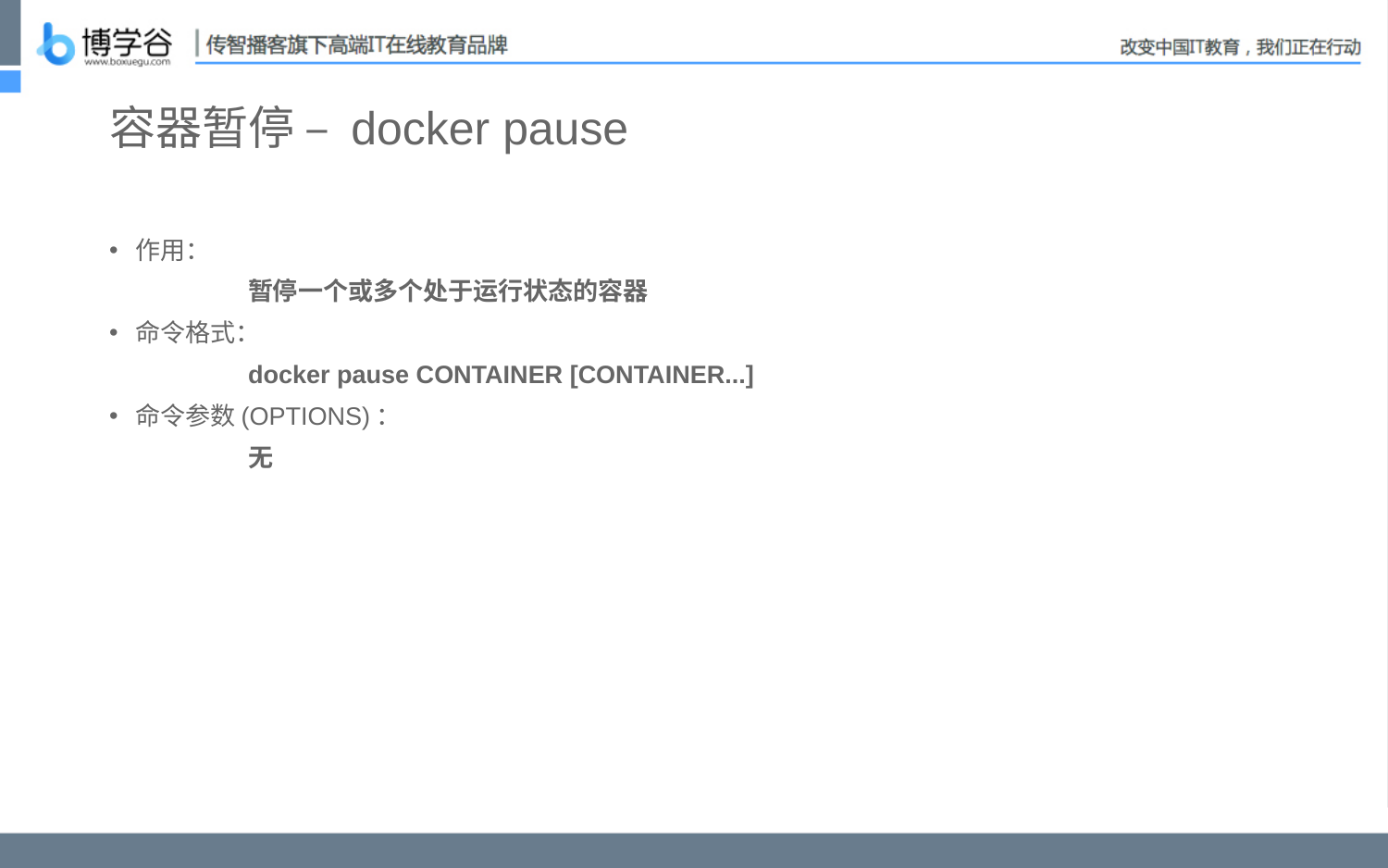

# 容器暂停 – docker pause
作用：
	暂停一个或多个处于运行状态的容器
命令格式：
	docker pause CONTAINER [CONTAINER...]
命令参数(OPTIONS)：
	无